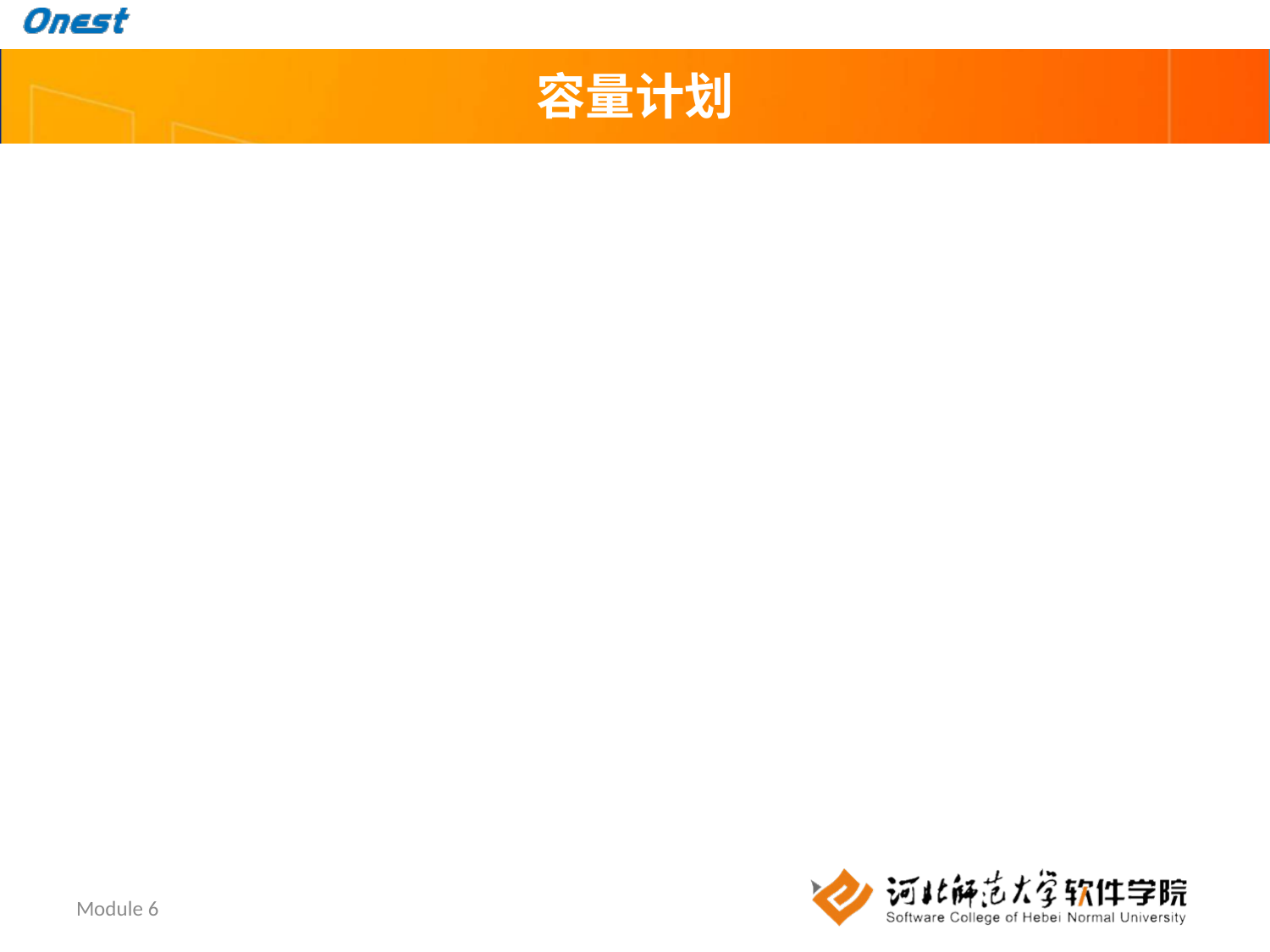

# 容量计划
容量计划关注于：
本系统将产生多少附加的网络流量
这些新增流量将对用户产生什么样的影响
确定当前的系统和和网络是否有能力承载预期的场景
需要增加哪些硬件/服务来满足新增的需求
客户端系统需要哪些附加需求
Module 6